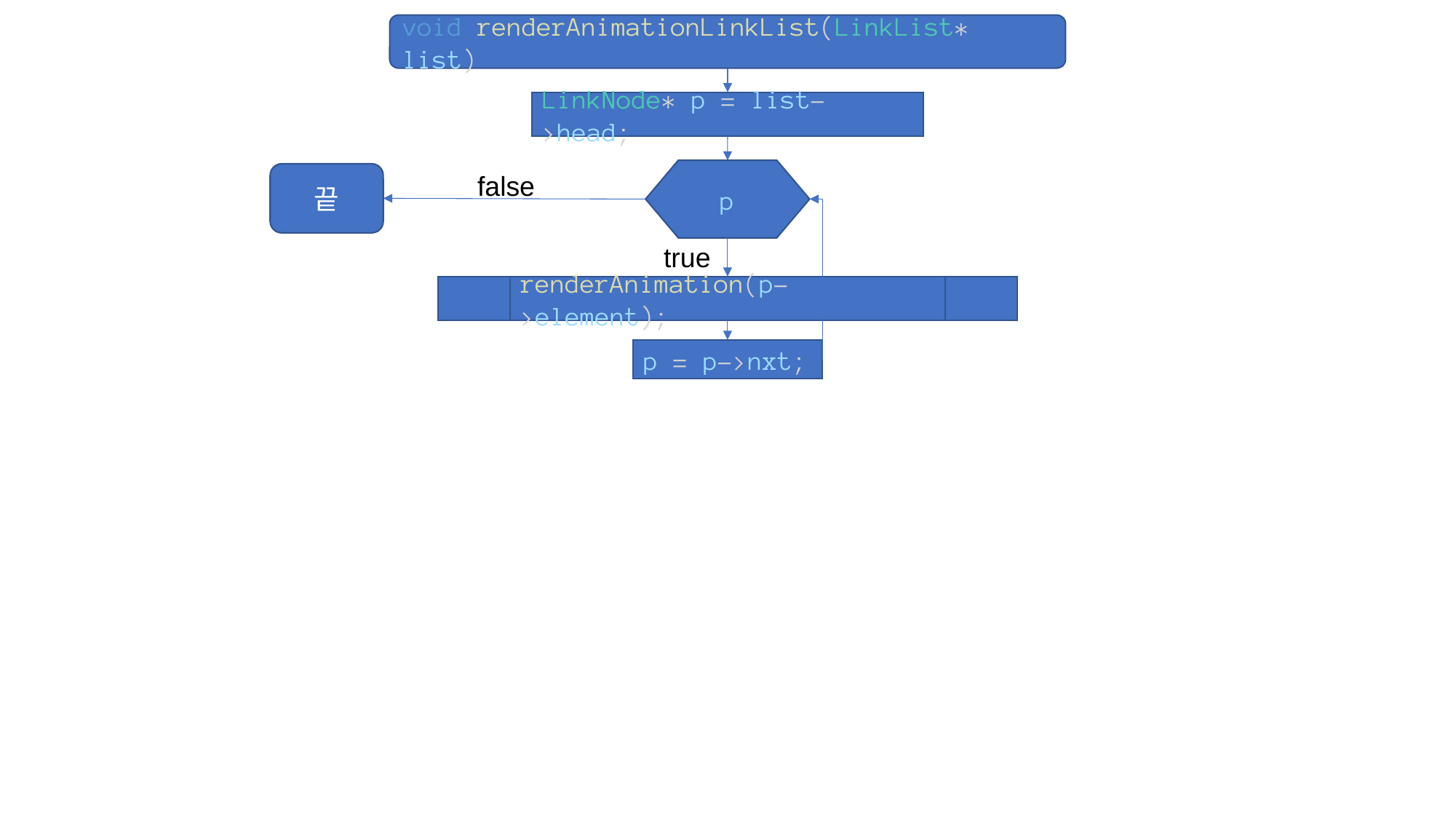

void renderAnimationLinkList(LinkList* list)
LinkNode* p = list->head;
p
끝
false
true
renderAnimation(p->element);
p = p->nxt;